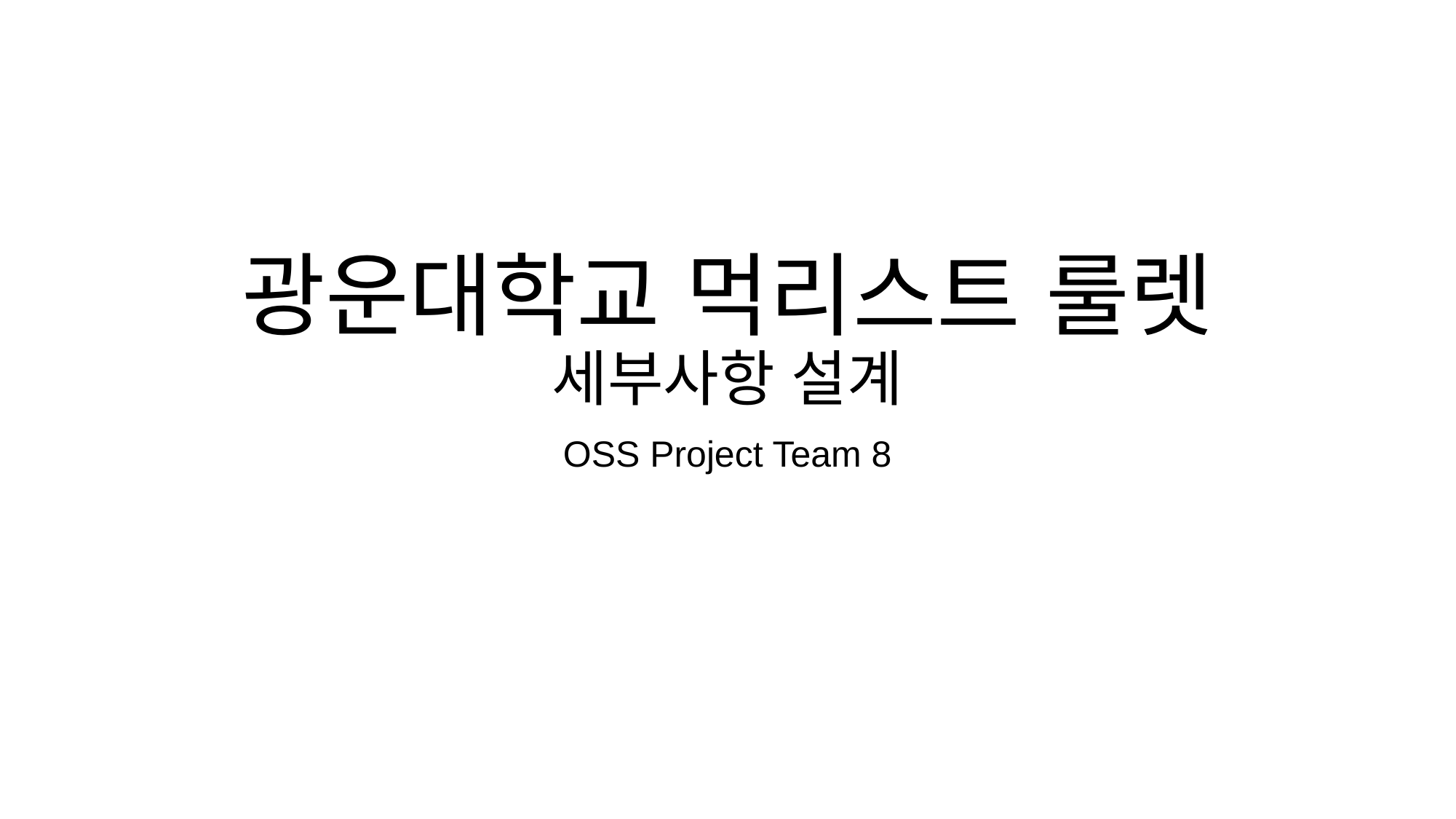

# 광운대학교 먹리스트 룰렛 세부사항 설계
OSS Project Team 8